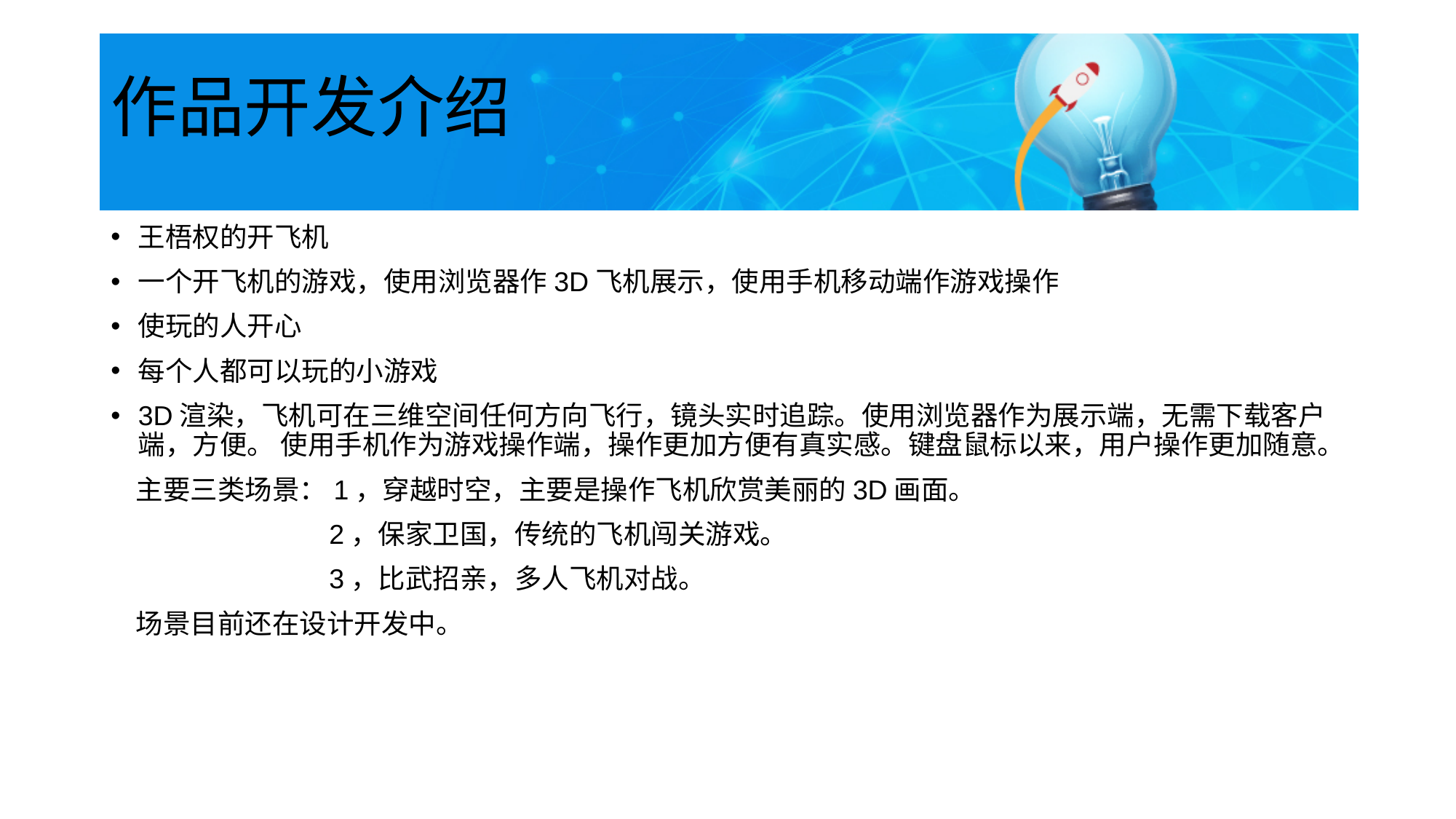

# 作品开发介绍
王梧权的开飞机
一个开飞机的游戏，使用浏览器作3D飞机展示，使用手机移动端作游戏操作
使玩的人开心
每个人都可以玩的小游戏
3D渲染，飞机可在三维空间任何方向飞行，镜头实时追踪。使用浏览器作为展示端，无需下载客户端，方便。 使用手机作为游戏操作端，操作更加方便有真实感。键盘鼠标以来，用户操作更加随意。
   主要三类场景：1，穿越时空，主要是操作飞机欣赏美丽的3D画面。
		2，保家卫国，传统的飞机闯关游戏。
		3，比武招亲，多人飞机对战。
   场景目前还在设计开发中。